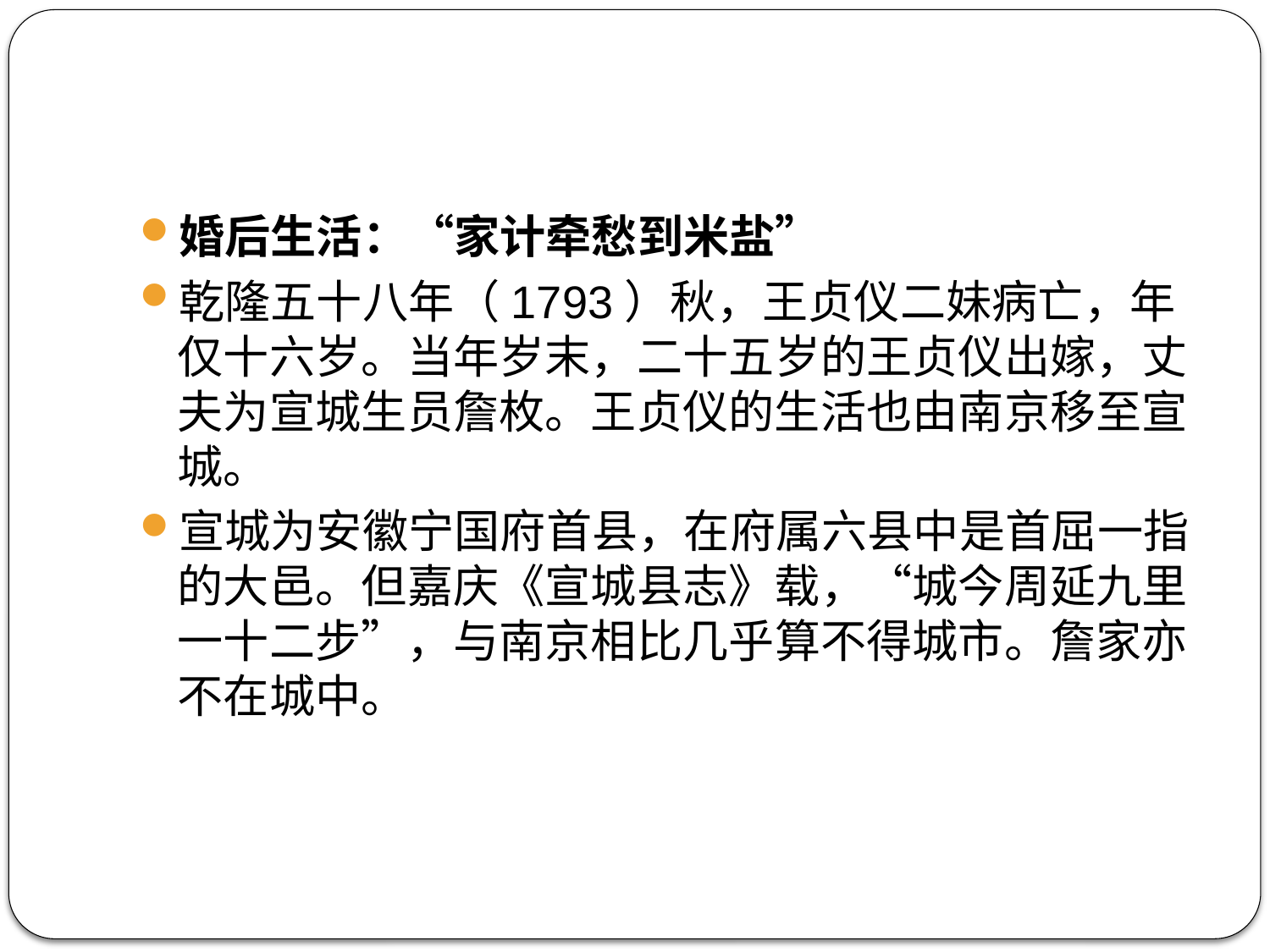

#
婚后生活：“家计牵愁到米盐”
乾隆五十八年（1793）秋，王贞仪二妹病亡，年仅十六岁。当年岁末，二十五岁的王贞仪出嫁，丈夫为宣城生员詹枚。王贞仪的生活也由南京移至宣城。
宣城为安徽宁国府首县，在府属六县中是首屈一指的大邑。但嘉庆《宣城县志》载，“城今周延九里一十二步”，与南京相比几乎算不得城市。詹家亦不在城中。